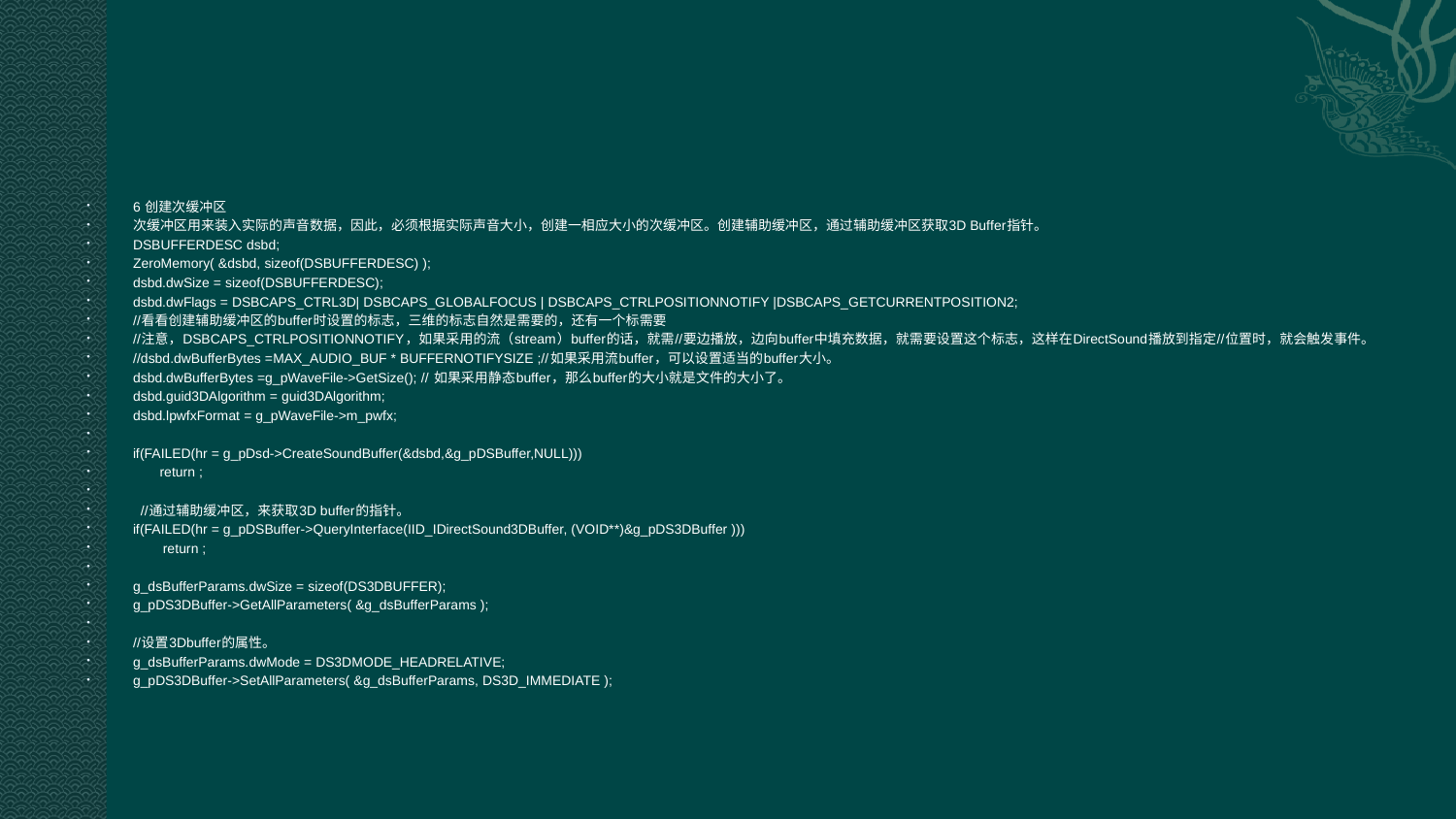

#
6 创建次缓冲区
次缓冲区用来装入实际的声音数据，因此，必须根据实际声音大小，创建一相应大小的次缓冲区。创建辅助缓冲区，通过辅助缓冲区获取3D Buffer指针。
DSBUFFERDESC dsbd;
ZeroMemory( &dsbd, sizeof(DSBUFFERDESC) );
dsbd.dwSize = sizeof(DSBUFFERDESC);
dsbd.dwFlags = DSBCAPS_CTRL3D| DSBCAPS_GLOBALFOCUS | DSBCAPS_CTRLPOSITIONNOTIFY |DSBCAPS_GETCURRENTPOSITION2;
//看看创建辅助缓冲区的buffer时设置的标志，三维的标志自然是需要的，还有一个标需要
//注意，DSBCAPS_CTRLPOSITIONNOTIFY，如果采用的流（stream）buffer的话，就需//要边播放，边向buffer中填充数据，就需要设置这个标志，这样在DirectSound播放到指定//位置时，就会触发事件。
//dsbd.dwBufferBytes =MAX_AUDIO_BUF * BUFFERNOTIFYSIZE ;//如果采用流buffer，可以设置适当的buffer大小。
dsbd.dwBufferBytes =g_pWaveFile->GetSize(); // 如果采用静态buffer，那么buffer的大小就是文件的大小了。
dsbd.guid3DAlgorithm = guid3DAlgorithm;
dsbd.lpwfxFormat = g_pWaveFile->m_pwfx;

if(FAILED(hr = g_pDsd->CreateSoundBuffer(&dsbd,&g_pDSBuffer,NULL)))
　    return ;

  //通过辅助缓冲区，来获取3D buffer的指针。
if(FAILED(hr = g_pDSBuffer->QueryInterface(IID_IDirectSound3DBuffer, (VOID**)&g_pDS3DBuffer )))
　     return ;

g_dsBufferParams.dwSize = sizeof(DS3DBUFFER);
g_pDS3DBuffer->GetAllParameters( &g_dsBufferParams );

//设置3Dbuffer的属性。
g_dsBufferParams.dwMode = DS3DMODE_HEADRELATIVE;
g_pDS3DBuffer->SetAllParameters( &g_dsBufferParams, DS3D_IMMEDIATE );